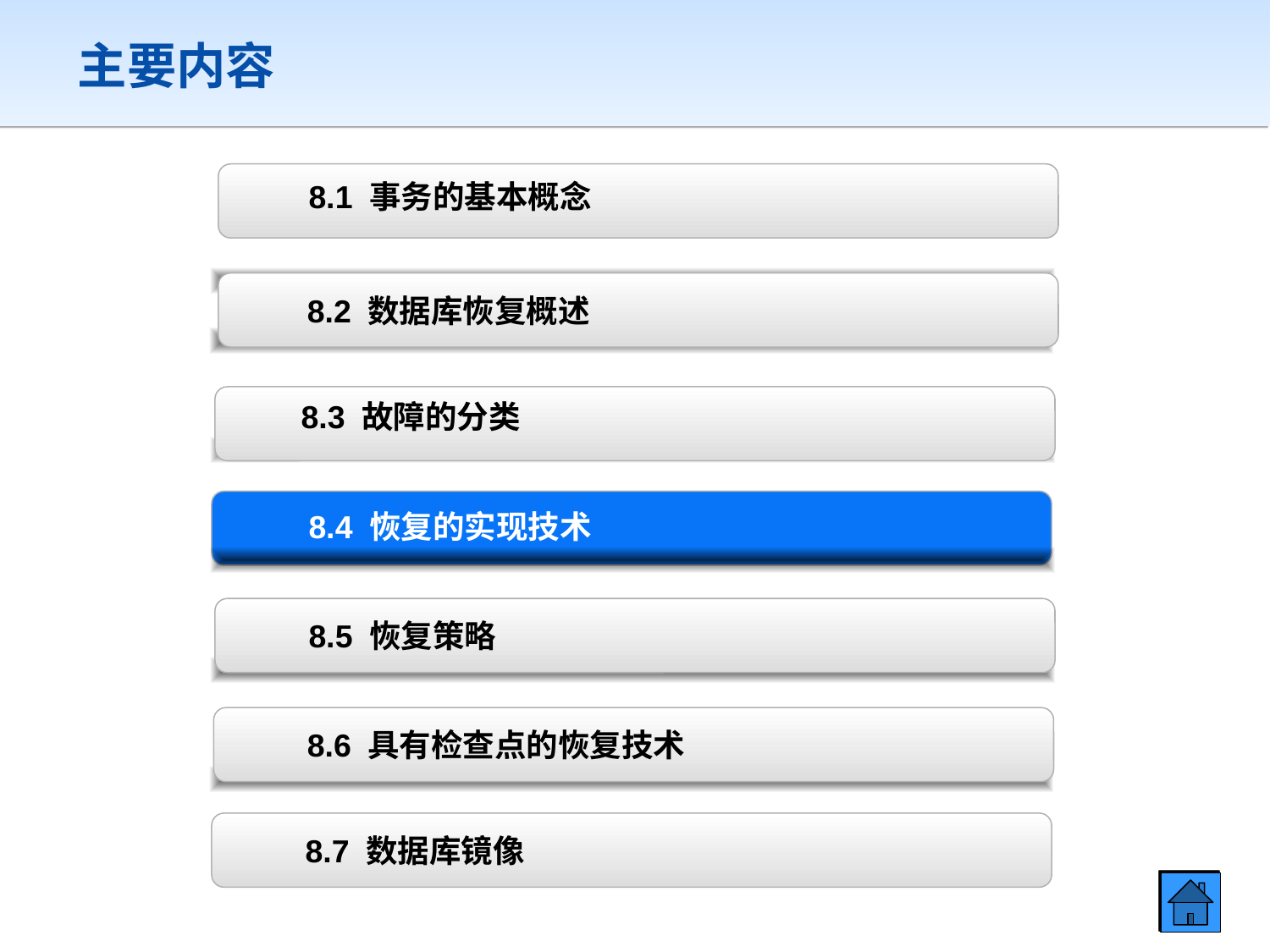

主要内容
8.1 事务的基本概念

8.2 数据库恢复概述

8.3 故障的分类

8.4 恢复的实现技术

8.5 恢复策略

8.6 具有检查点的恢复技术

8.7 数据库镜像